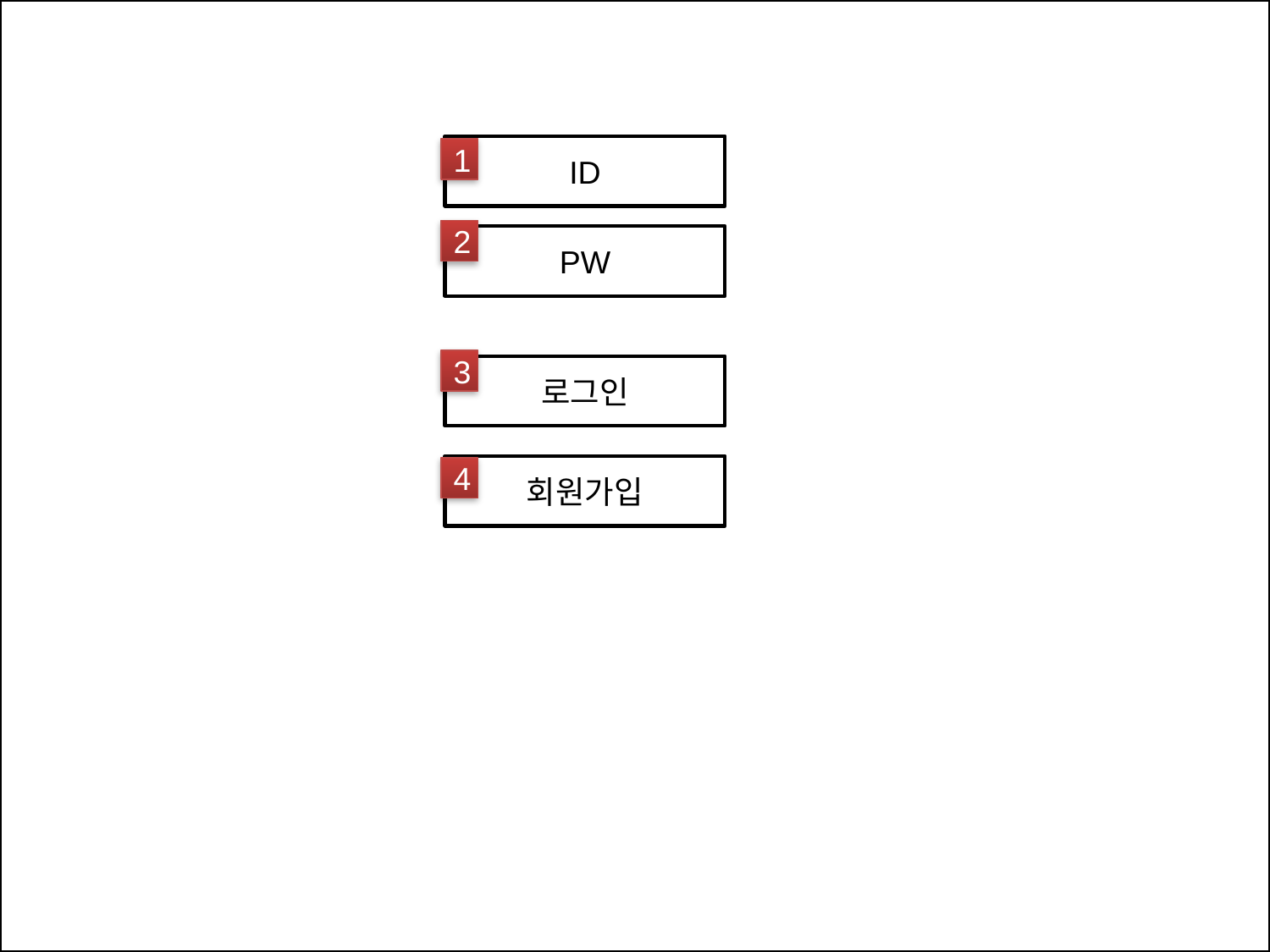

ID
1
2
PW
3
로그인
회원가입
4